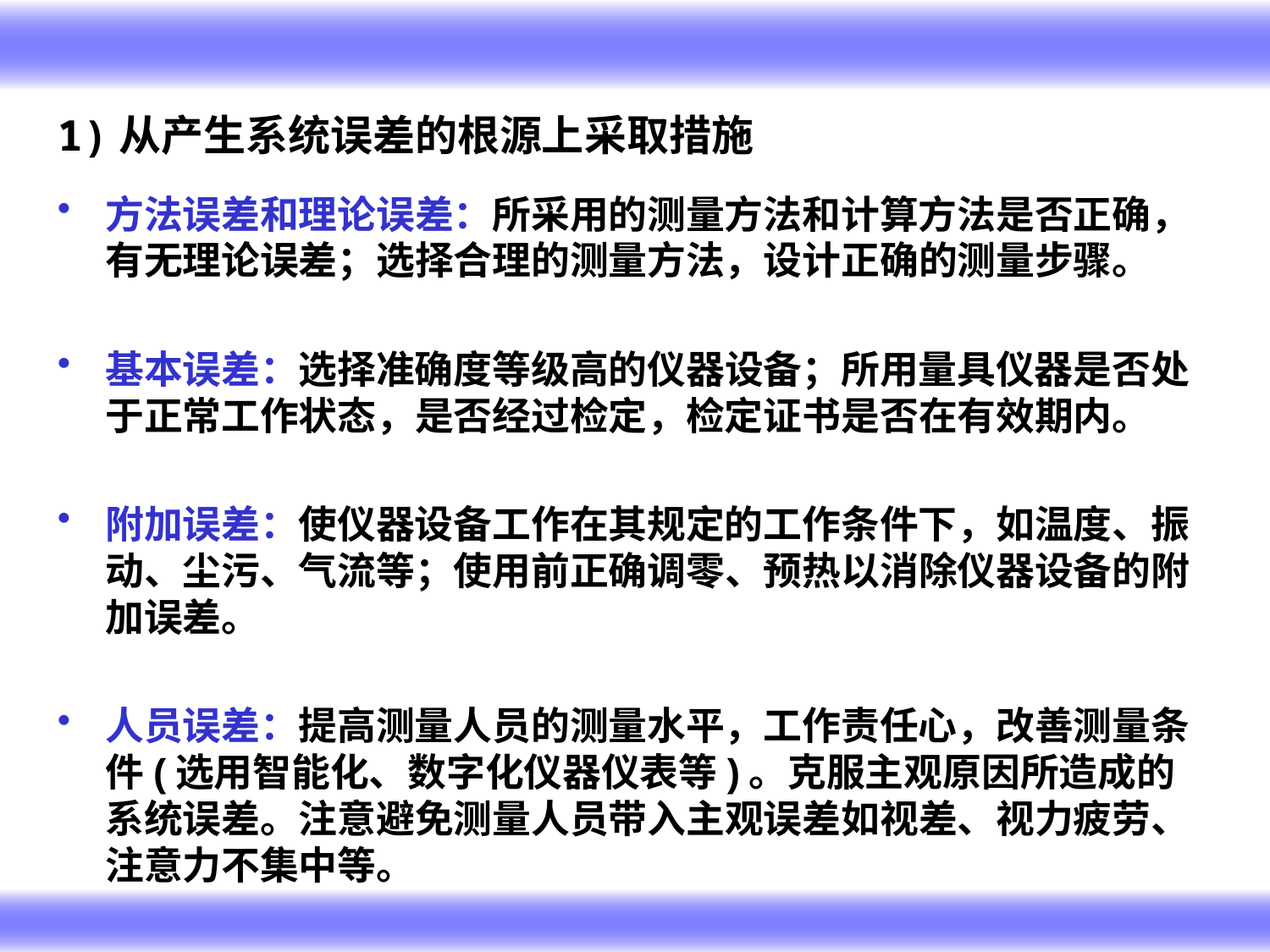

1)从产生系统误差的根源上采取措施
方法误差和理论误差：所采用的测量方法和计算方法是否正确，有无理论误差；选择合理的测量方法，设计正确的测量步骤。

基本误差：选择准确度等级高的仪器设备；所用量具仪器是否处于正常工作状态，是否经过检定，检定证书是否在有效期内。

附加误差：使仪器设备工作在其规定的工作条件下，如温度、振动、尘污、气流等；使用前正确调零、预热以消除仪器设备的附加误差。

人员误差：提高测量人员的测量水平，工作责任心，改善测量条件(选用智能化、数字化仪器仪表等)。克服主观原因所造成的系统误差。注意避免测量人员带入主观误差如视差、视力疲劳、注意力不集中等。

41